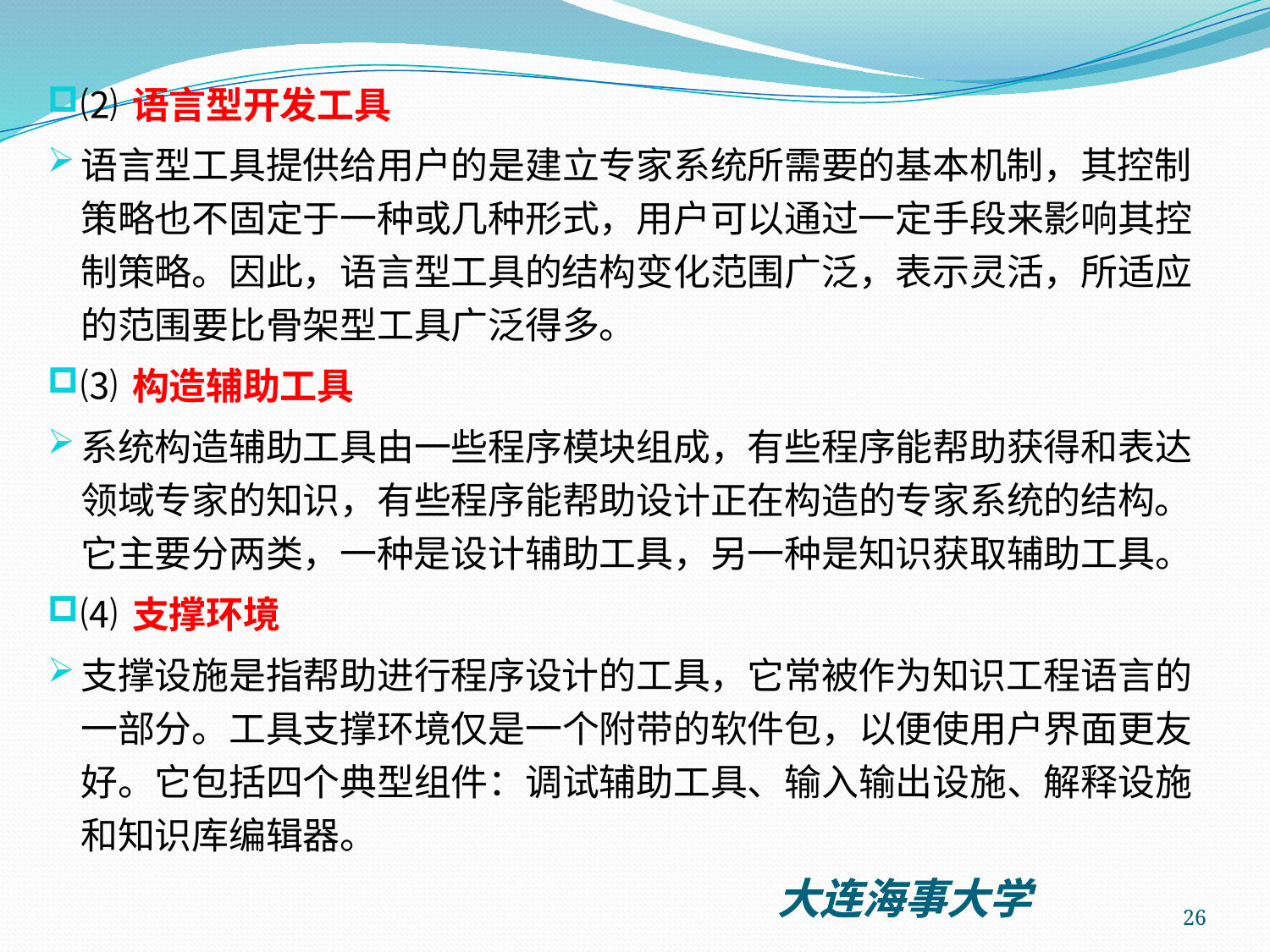

⑵ 语言型开发工具
语言型工具提供给用户的是建立专家系统所需要的基本机制，其控制策略也不固定于一种或几种形式，用户可以通过一定手段来影响其控制策略。因此，语言型工具的结构变化范围广泛，表示灵活，所适应的范围要比骨架型工具广泛得多。
⑶ 构造辅助工具
系统构造辅助工具由一些程序模块组成，有些程序能帮助获得和表达领域专家的知识，有些程序能帮助设计正在构造的专家系统的结构。它主要分两类，一种是设计辅助工具，另一种是知识获取辅助工具。
⑷ 支撑环境
支撑设施是指帮助进行程序设计的工具，它常被作为知识工程语言的一部分。工具支撑环境仅是一个附带的软件包，以便使用户界面更友好。它包括四个典型组件：调试辅助工具、输入输出设施、解释设施和知识库编辑器。

26